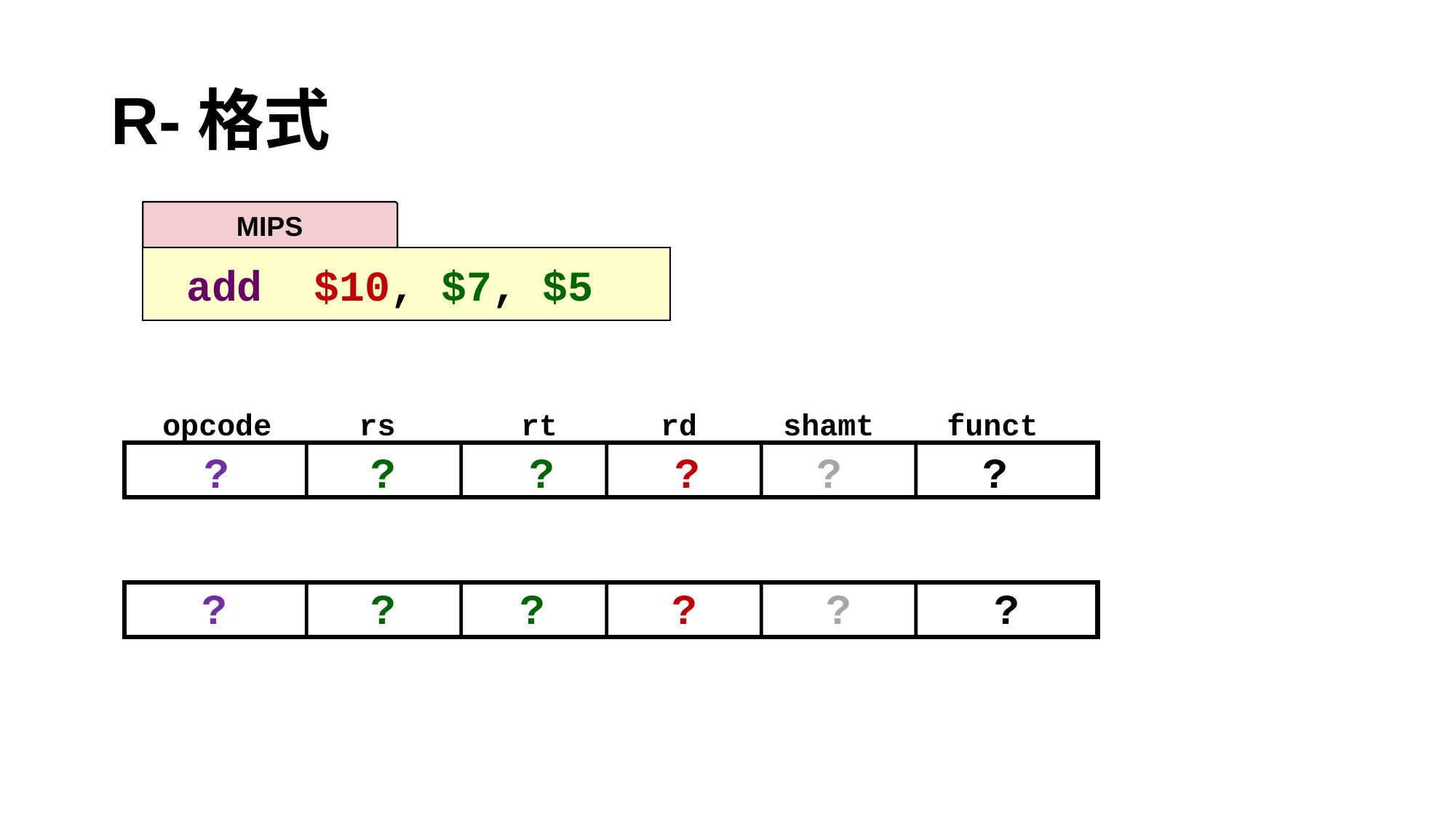

# R-格式
MIPS
  add  $10, $7, $5
opcode
rs
rt
rd
shamt
funct

?
?
?
?
?
?
?
?
?
?
?
?